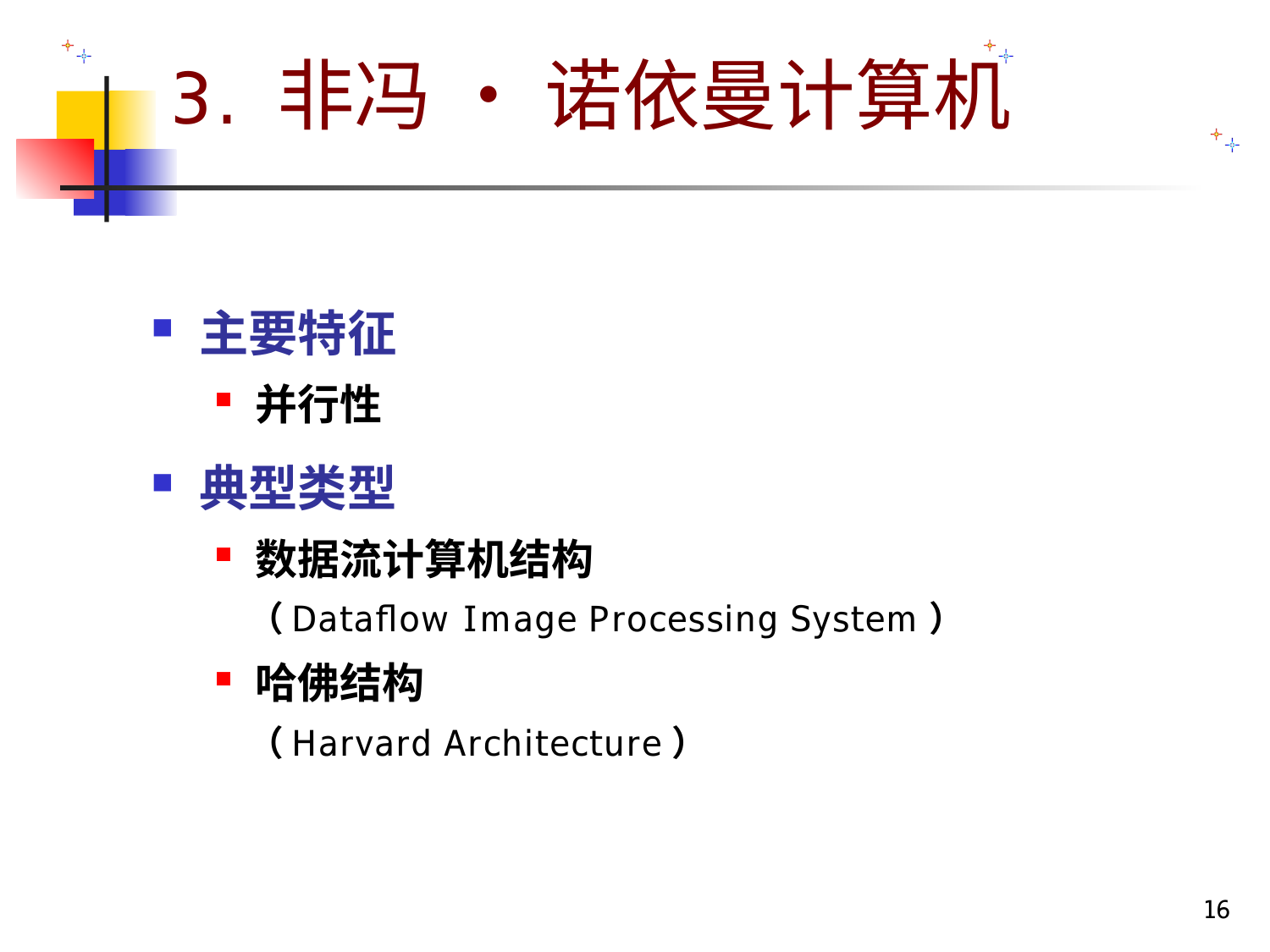

# 3. 非冯 • 诺依曼计算机
主要特征
并行性
典型类型
数据流计算机结构
           （Dataflow Image Processing System）
哈佛结构
           （Harvard Architecture）
16